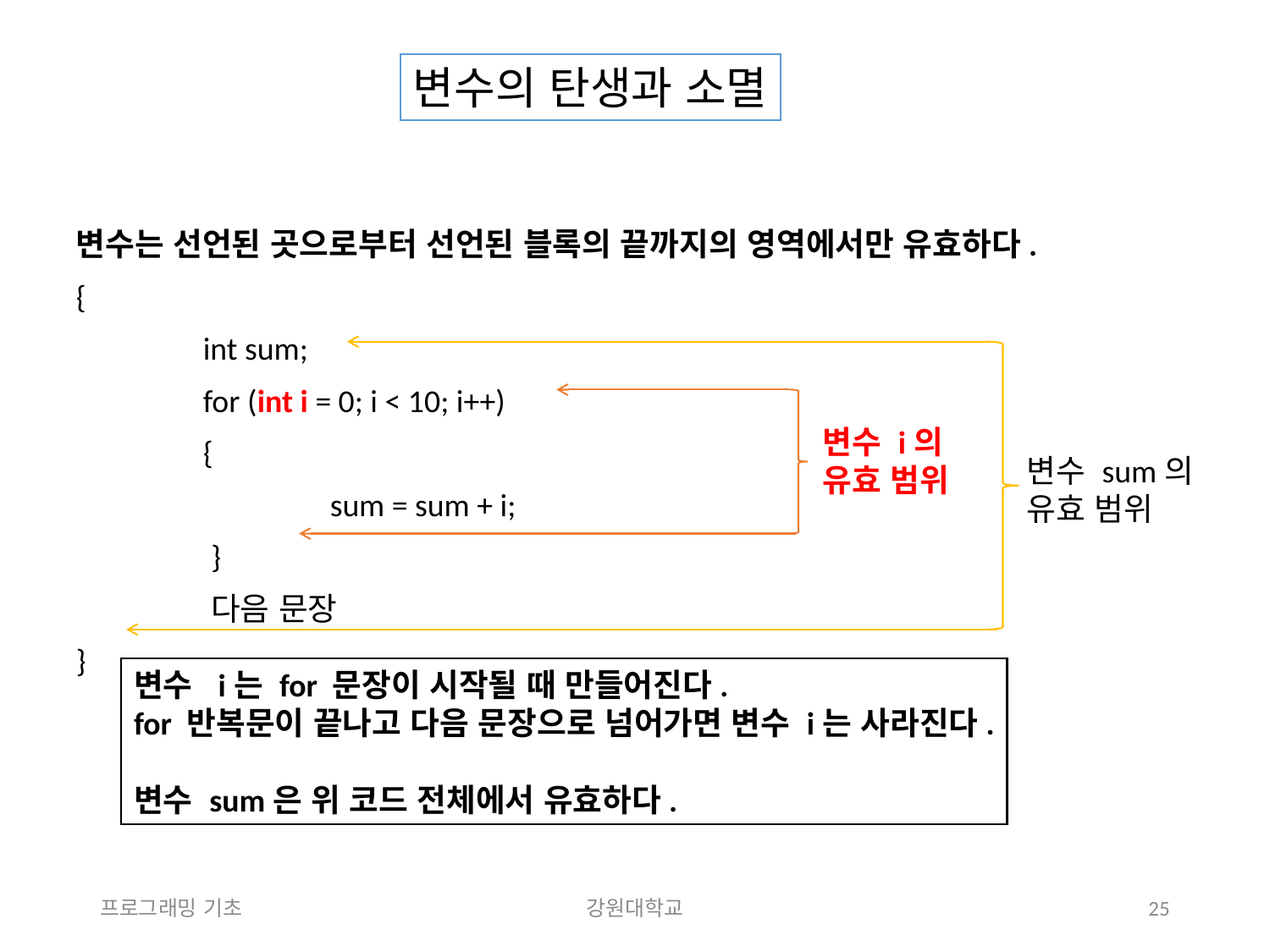

변수의 탄생과 소멸
변수는 선언된 곳으로부터 선언된 블록의 끝까지의 영역에서만 유효하다.
{
	int sum;
	for (int i = 0; i < 10; i++)
	{
		sum = sum + i;
		}
		다음 문장
}

변수 i의
유효 범위
변수 sum의
유효 범위
변수  i는 for 문장이 시작될 때 만들어진다.
for 반복문이 끝나고 다음 문장으로 넘어가면 변수 i는 사라진다.

변수 sum은 위 코드 전체에서 유효하다.
프로그래밍 기초
강원대학교
25